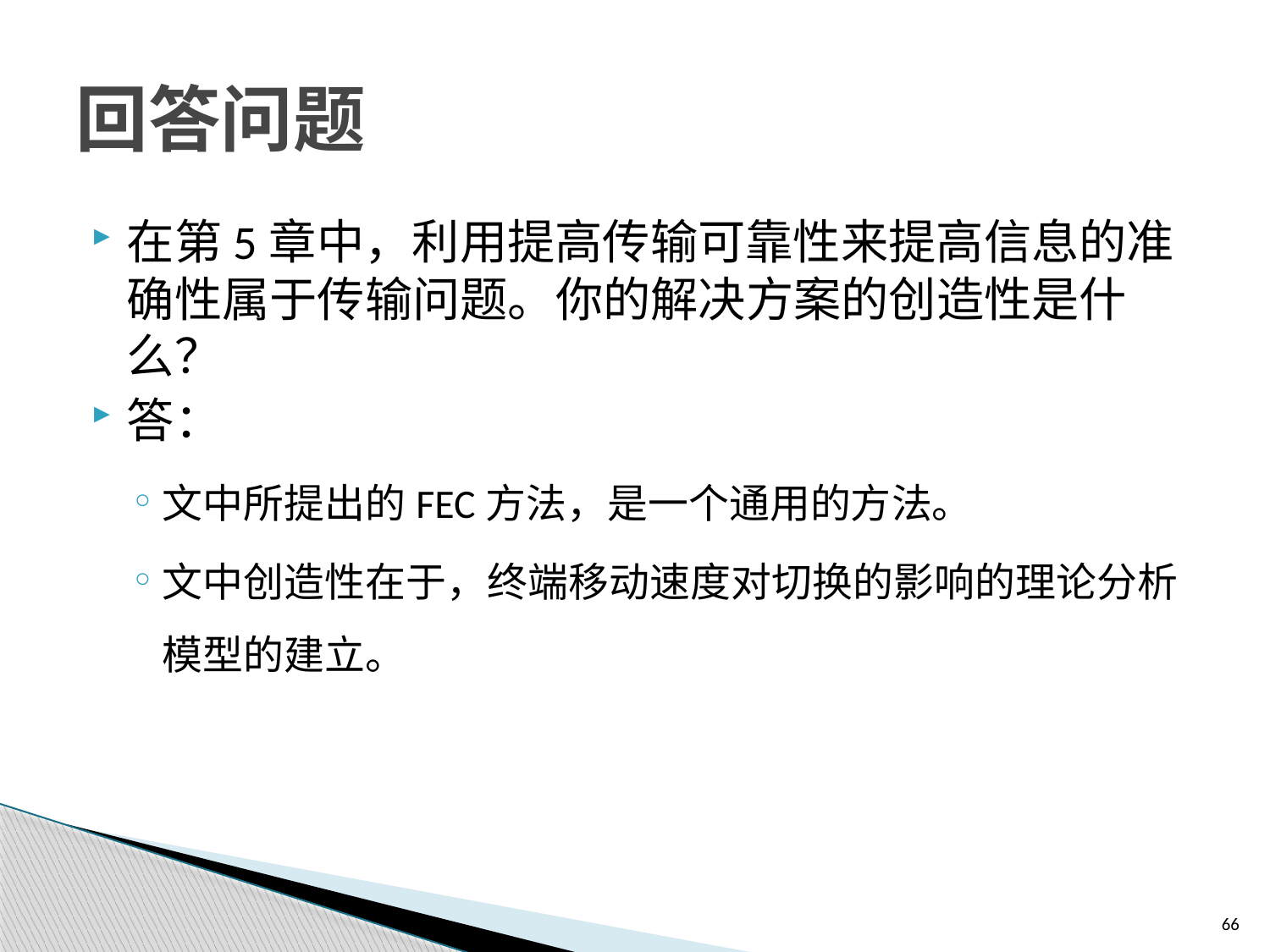

# 回答问题
在第5章中，利用提高传输可靠性来提高信息的准确性属于传输问题。你的解决方案的创造性是什么？
答：
文中所提出的FEC方法，是一个通用的方法。
文中创造性在于，终端移动速度对切换的影响的理论分析模型的建立。
66